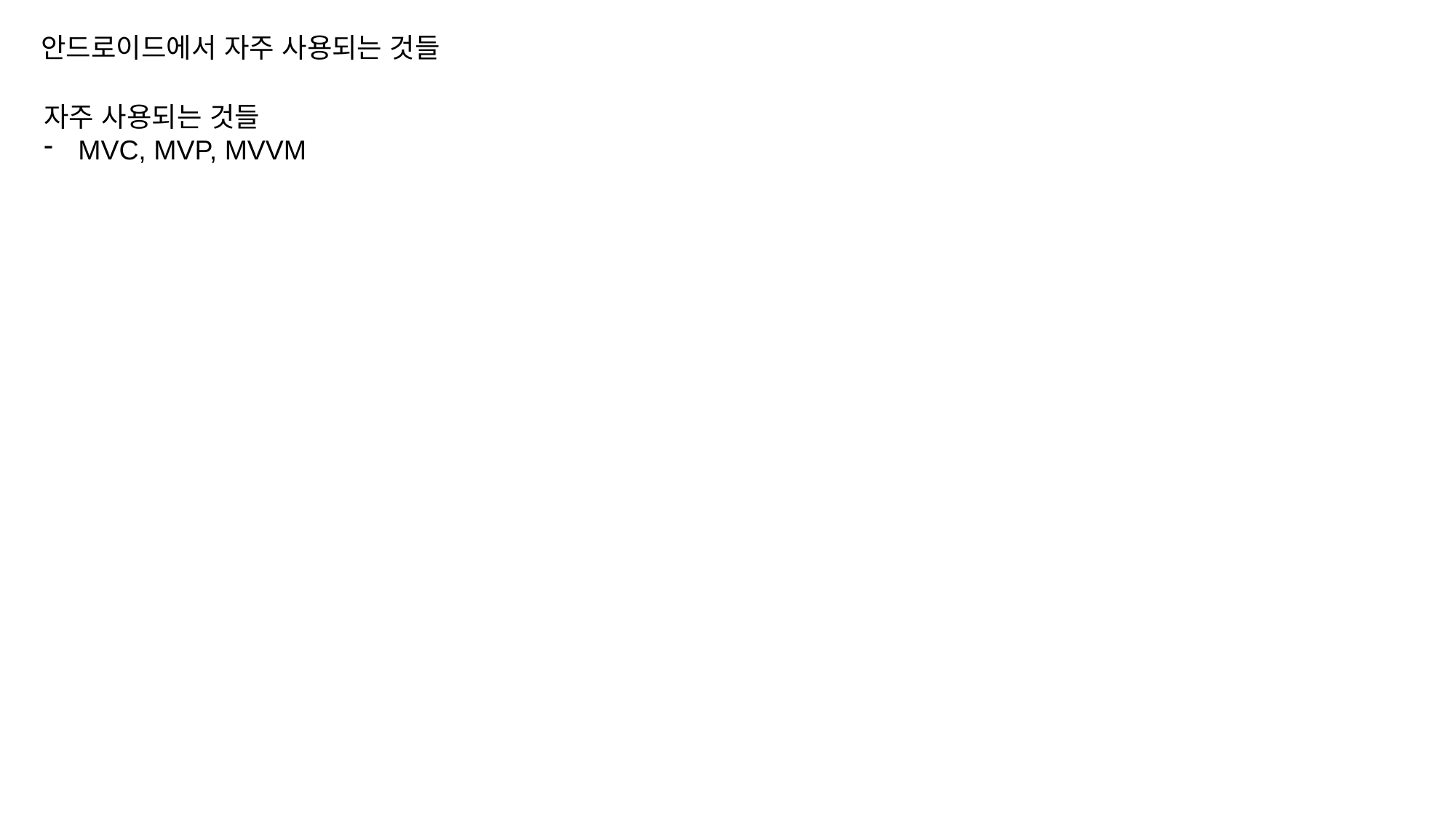

안드로이드에서 자주 사용되는 것들
자주 사용되는 것들
MVC, MVP, MVVM